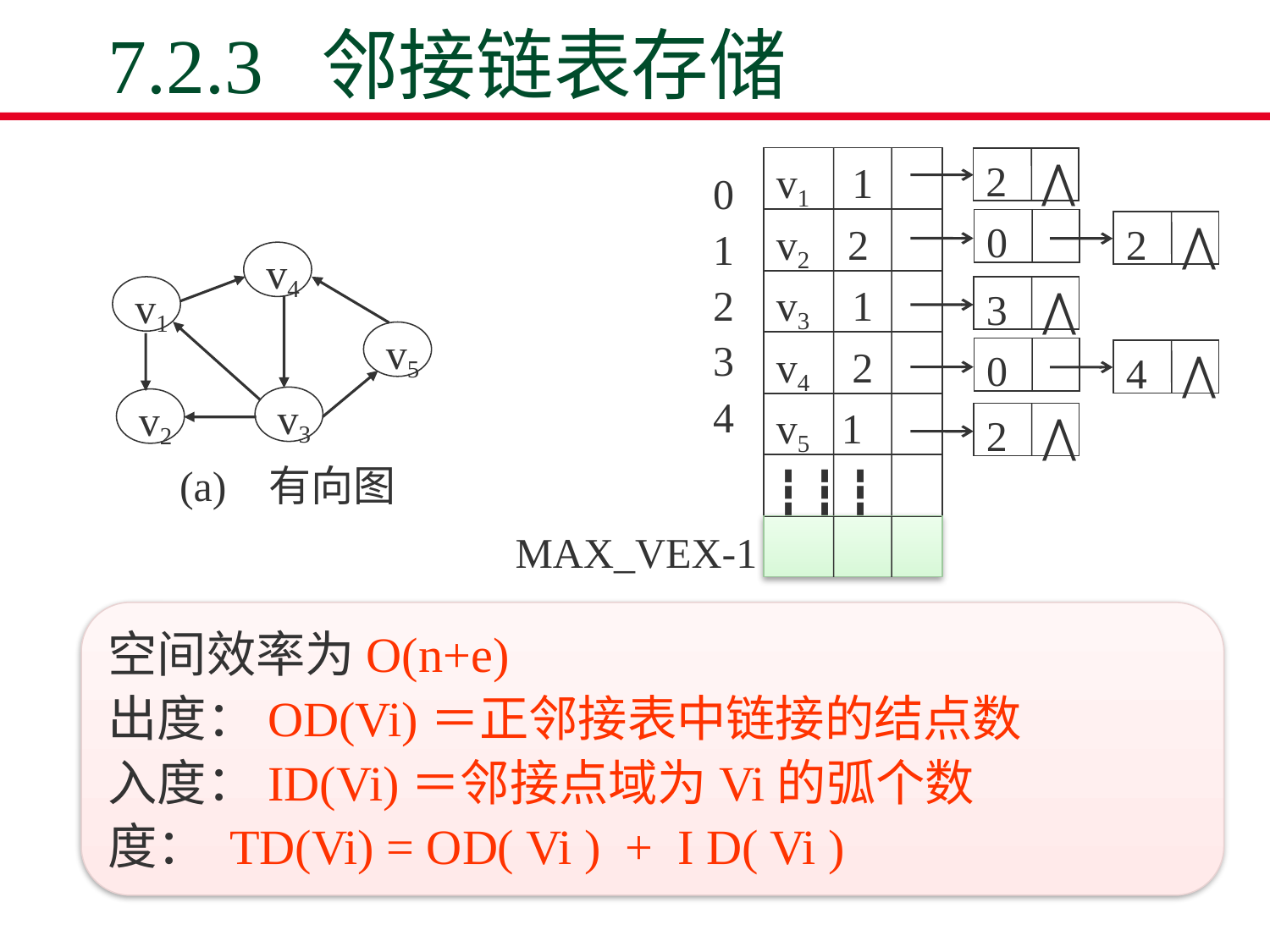

# 7.2.3  邻接链表存储
0
1
2
3
4
v1    1

v2    2

v3    1

v4    2

v5   1

┇ ┇ ┇

2   ⋀

0

2   ⋀

3   ⋀

0

4   ⋀

2   ⋀

MAX_VEX-1
(c)  逆邻接链表，入度直观
v4
v1

v5

v3
v2

(a)   有向图
空间效率为O(n+e)
出度：OD(Vi)＝正邻接表中链接的结点数
入度：ID(Vi)＝邻接点域为Vi的弧个数
度： TD(Vi) = OD( Vi )  +  I D( Vi )